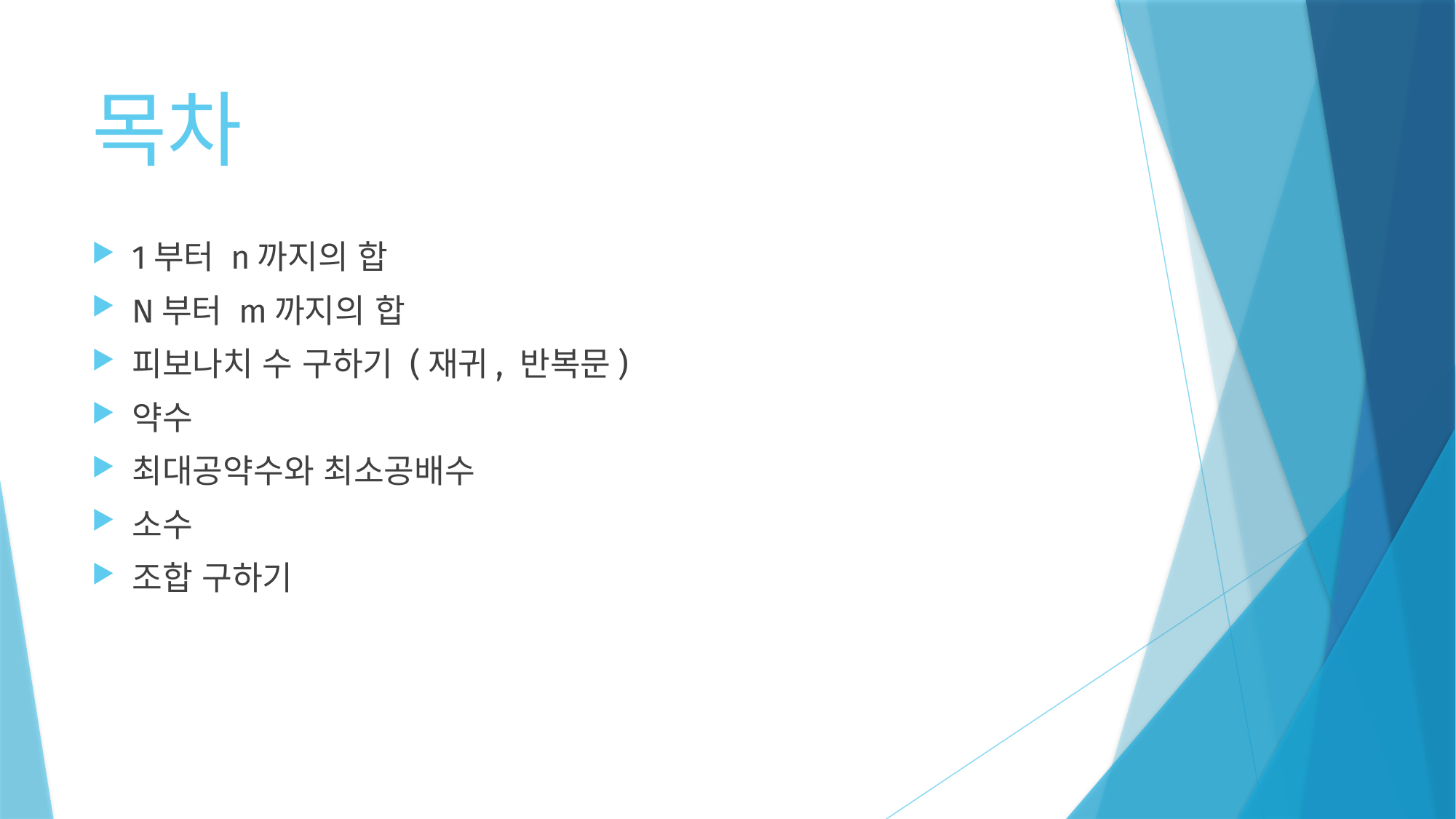

# 목차
1부터 n까지의 합
N부터 m까지의 합
피보나치 수 구하기 (재귀, 반복문)
약수
최대공약수와 최소공배수
소수
조합 구하기